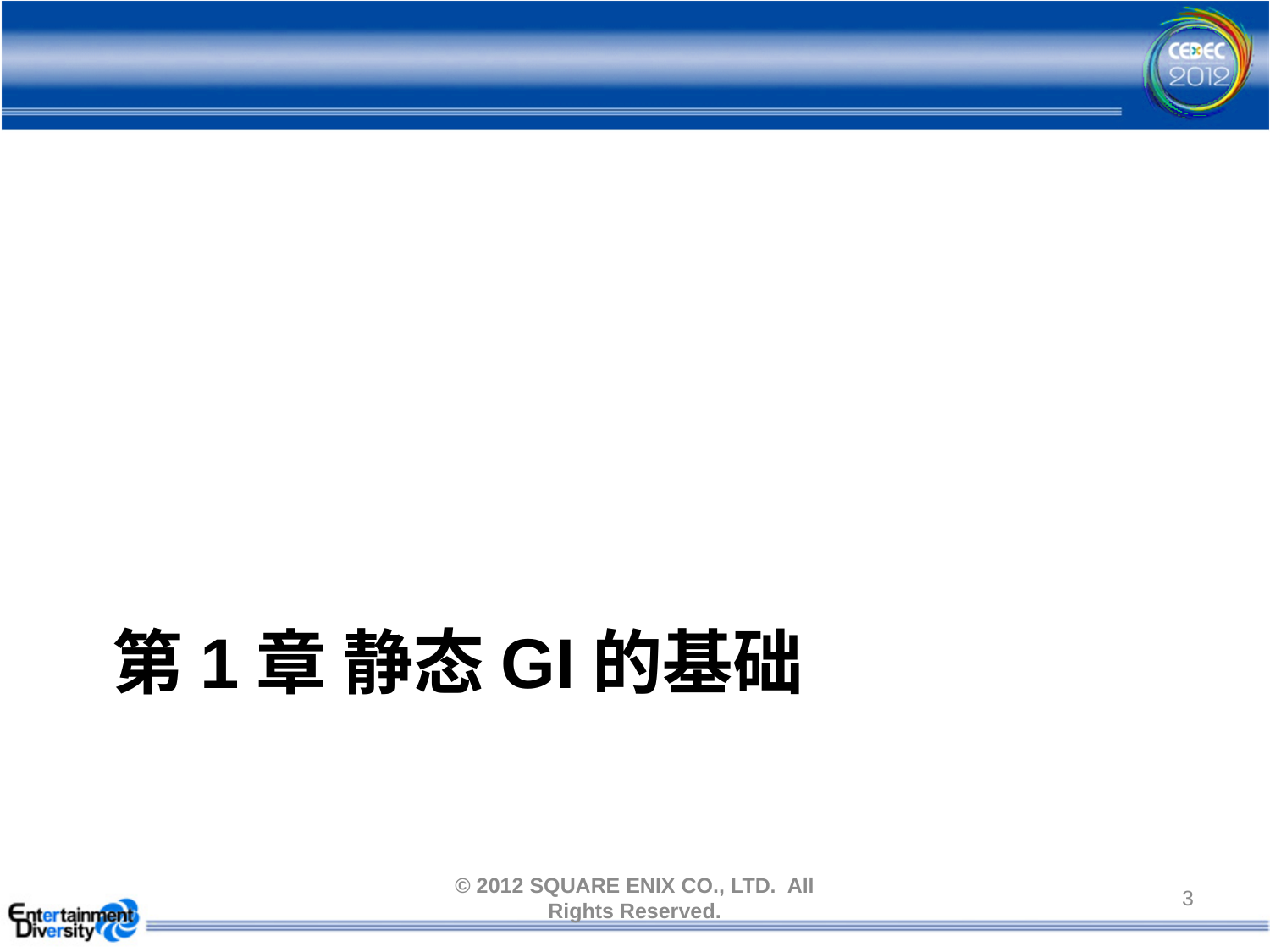

# 第1章 静态GI的基础
© 2012 SQUARE ENIX CO., LTD.  All Rights Reserved.
3